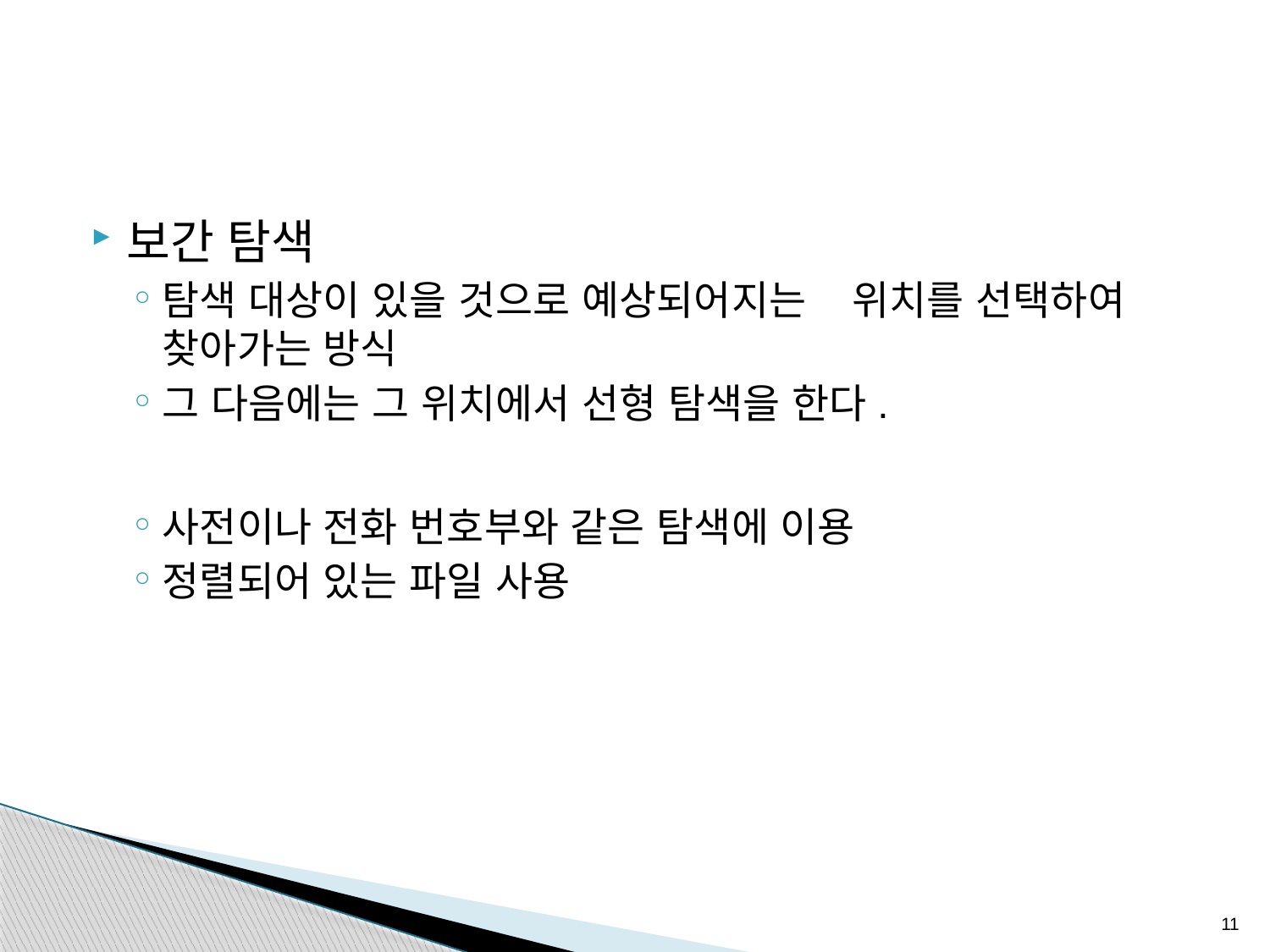

보간 탐색
탐색 대상이 있을 것으로 예상되어지는    위치를 선택하여 찾아가는 방식
그 다음에는 그 위치에서 선형 탐색을 한다.

사전이나 전화 번호부와 같은 탐색에 이용
정렬되어 있는 파일 사용

11